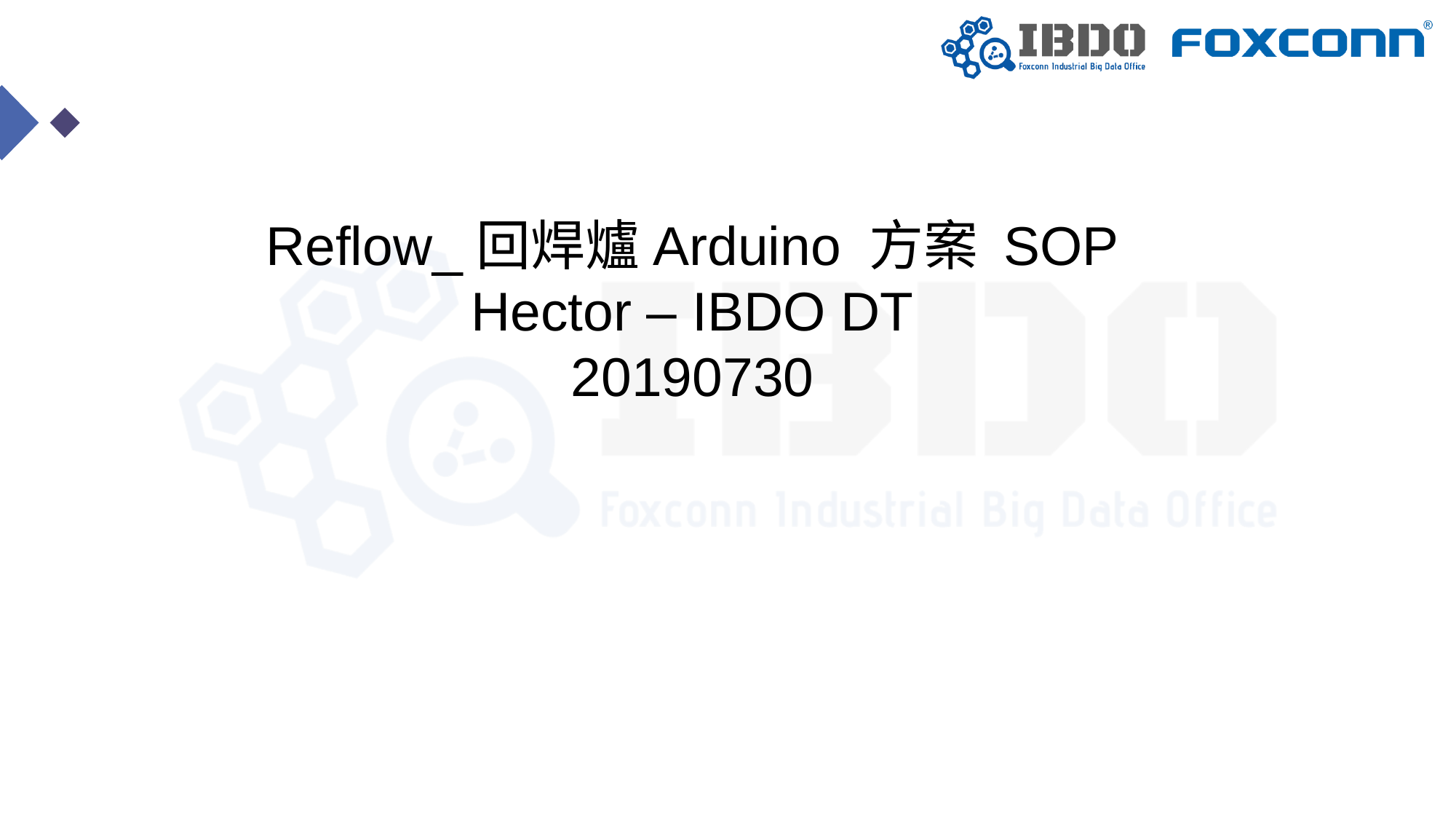

Reflow_回焊爐Arduino 方案 SOP
Hector – IBDO DT
20190730